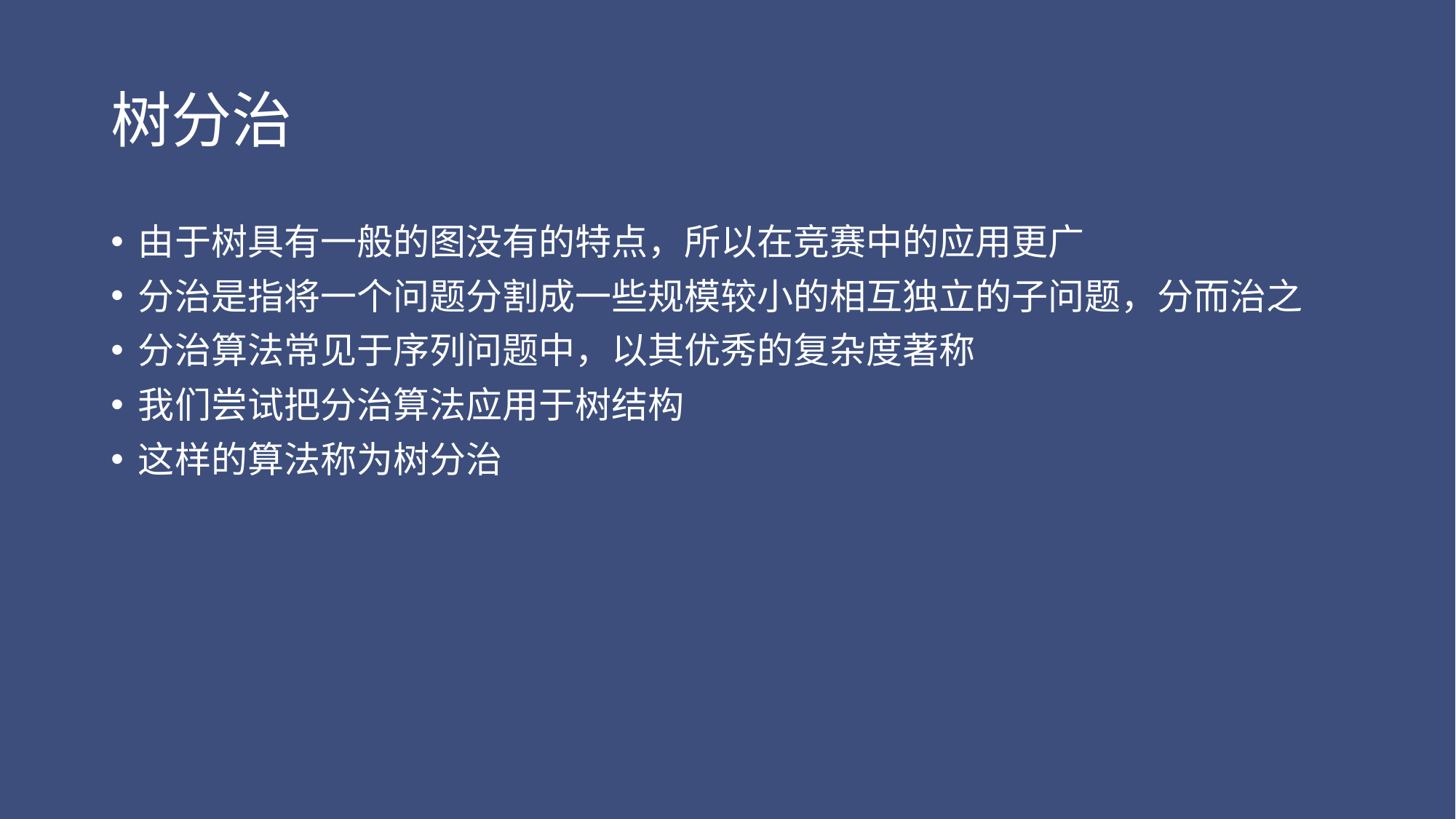

# 树分治
由于树具有一般的图没有的特点，所以在竞赛中的应用更广
分治是指将一个问题分割成一些规模较小的相互独立的子问题，分而治之
分治算法常见于序列问题中，以其优秀的复杂度著称
我们尝试把分治算法应用于树结构
这样的算法称为树分治